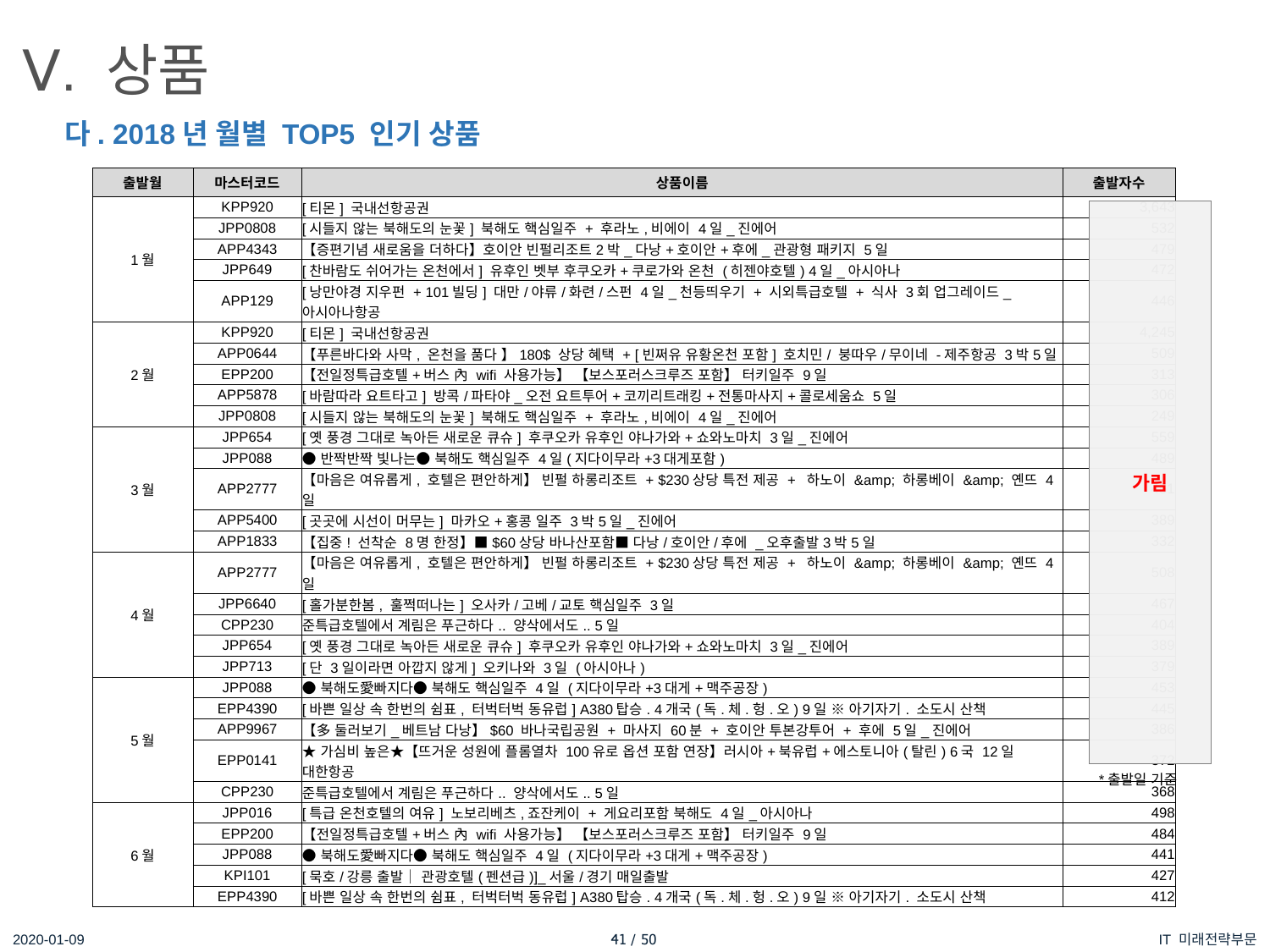

Ⅴ. 상품
다. 2018년 월별 TOP5 인기 상품
| 출발월 | 마스터코드 | 상품이름 | 출발자수 |
| --- | --- | --- | --- |
| 1월 | KPP920 | [티몬] 국내선항공권 | 3,643 |
|  | JPP0808 | [시들지 않는 북해도의 눈꽃] 북해도 핵심일주 + 후라노,비에이 4일\_진에어 | 532 |
|  | APP4343 | 【증편기념 새로움을 더하다】호이안 빈펄리조트2박\_다낭+호이안+후에\_관광형 패키지 5일 | 479 |
|  | JPP649 | [찬바람도 쉬어가는 온천에서] 유후인 벳부 후쿠오카+쿠로가와 온천 (히젠야호텔) 4일\_아시아나 | 472 |
|  | APP129 | [낭만야경 지우펀 + 101빌딩] 대만/야류/화련/스펀 4일\_천등띄우기 + 시외특급호텔 + 식사 3회 업그레이드\_아시아나항공 | 446 |
| 2월 | KPP920 | [티몬] 국내선항공권 | 4,245 |
|  | APP0644 | 【푸른바다와 사막, 온천을 품다 】180$ 상당 혜택 + [빈쩌유 유황온천 포함] 호치민/ 붕따우/무이네 -제주항공 3박5일 | 509 |
|  | EPP200 | 【전일정특급호텔+버스 內 wifi 사용가능】 【보스포러스크루즈 포함】 터키일주 9일 | 313 |
|  | APP5878 | [바람따라 요트타고] 방콕/파타야\_오전 요트투어+코끼리트래킹+전통마사지+콜로세움쇼 5일 | 306 |
|  | JPP0808 | [시들지 않는 북해도의 눈꽃] 북해도 핵심일주 + 후라노,비에이 4일\_진에어 | 249 |
| 3월 | JPP654 | [옛 풍경 그대로 녹아든 새로운 큐슈] 후쿠오카 유후인 야나가와+쇼와노마치 3일\_진에어 | 559 |
|  | JPP088 | ●반짝반짝 빛나는● 북해도 핵심일주 4일(지다이무라+3대게포함) | 489 |
|  | APP2777 | 【마음은 여유롭게, 호텔은 편안하게】 빈펄 하롱리조트 + $230상당 특전 제공 + 하노이 &amp; 하롱베이 &amp; 옌뜨 4일 | 451 |
|  | APP5400 | [곳곳에 시선이 머무는] 마카오+홍콩 일주 3박5일\_진에어 | 389 |
|  | APP1833 | 【집중! 선착순 8명 한정】■$60상당 바나산포함■ 다낭/호이안/후에 \_오후출발3박5일 | 332 |
| 4월 | APP2777 | 【마음은 여유롭게, 호텔은 편안하게】 빈펄 하롱리조트 + $230상당 특전 제공 + 하노이 &amp; 하롱베이 &amp; 옌뜨 4일 | 508 |
|  | JPP6640 | [홀가분한봄, 훌쩍떠나는] 오사카/고베/교토 핵심일주 3일 | 467 |
|  | CPP230 | 준특급호텔에서 계림은 푸근하다.. 양삭에서도.. 5일 | 404 |
|  | JPP654 | [옛 풍경 그대로 녹아든 새로운 큐슈] 후쿠오카 유후인 야나가와+쇼와노마치 3일\_진에어 | 389 |
|  | JPP713 | [단 3일이라면 아깝지 않게] 오키나와 3일 (아시아나) | 379 |
| 5월 | JPP088 | ●북해도愛빠지다● 북해도 핵심일주 4일 (지다이무라+3대게+맥주공장) | 453 |
|  | EPP4390 | [바쁜 일상 속 한번의 쉼표, 터벅터벅 동유럽] A380탑승. 4개국(독.체.헝.오) 9일 ※ 아기자기. 소도시 산책 | 445 |
|  | APP9967 | 【多 둘러보기\_베트남 다낭】$60 바나국립공원 + 마사지 60분 + 호이안 투본강투어 + 후에 5일\_진에어 | 386 |
|  | EPP0141 | ★가심비 높은★【뜨거운 성원에 플롬열차 100유로 옵션 포함 연장】러시아+북유럽+에스토니아(탈린) 6국 12일 대한항공 | 372 |
|  | CPP230 | 준특급호텔에서 계림은 푸근하다.. 양삭에서도.. 5일 | 368 |
| 6월 | JPP016 | [특급 온천호텔의 여유] 노보리베츠,죠잔케이 + 게요리포함 북해도 4일\_아시아나 | 498 |
|  | EPP200 | 【전일정특급호텔+버스 內 wifi 사용가능】 【보스포러스크루즈 포함】 터키일주 9일 | 484 |
|  | JPP088 | ●북해도愛빠지다● 북해도 핵심일주 4일 (지다이무라+3대게+맥주공장) | 441 |
|  | KPI101 | [묵호/강릉 출발│ 관광호텔(펜션급)]\_서울/경기 매일출발 | 427 |
|  | EPP4390 | [바쁜 일상 속 한번의 쉼표, 터벅터벅 동유럽] A380탑승. 4개국(독.체.헝.오) 9일 ※ 아기자기. 소도시 산책 | 412 |
가림
*출발일 기준
IT 미래전략부문
41 / 50
2020-01-09